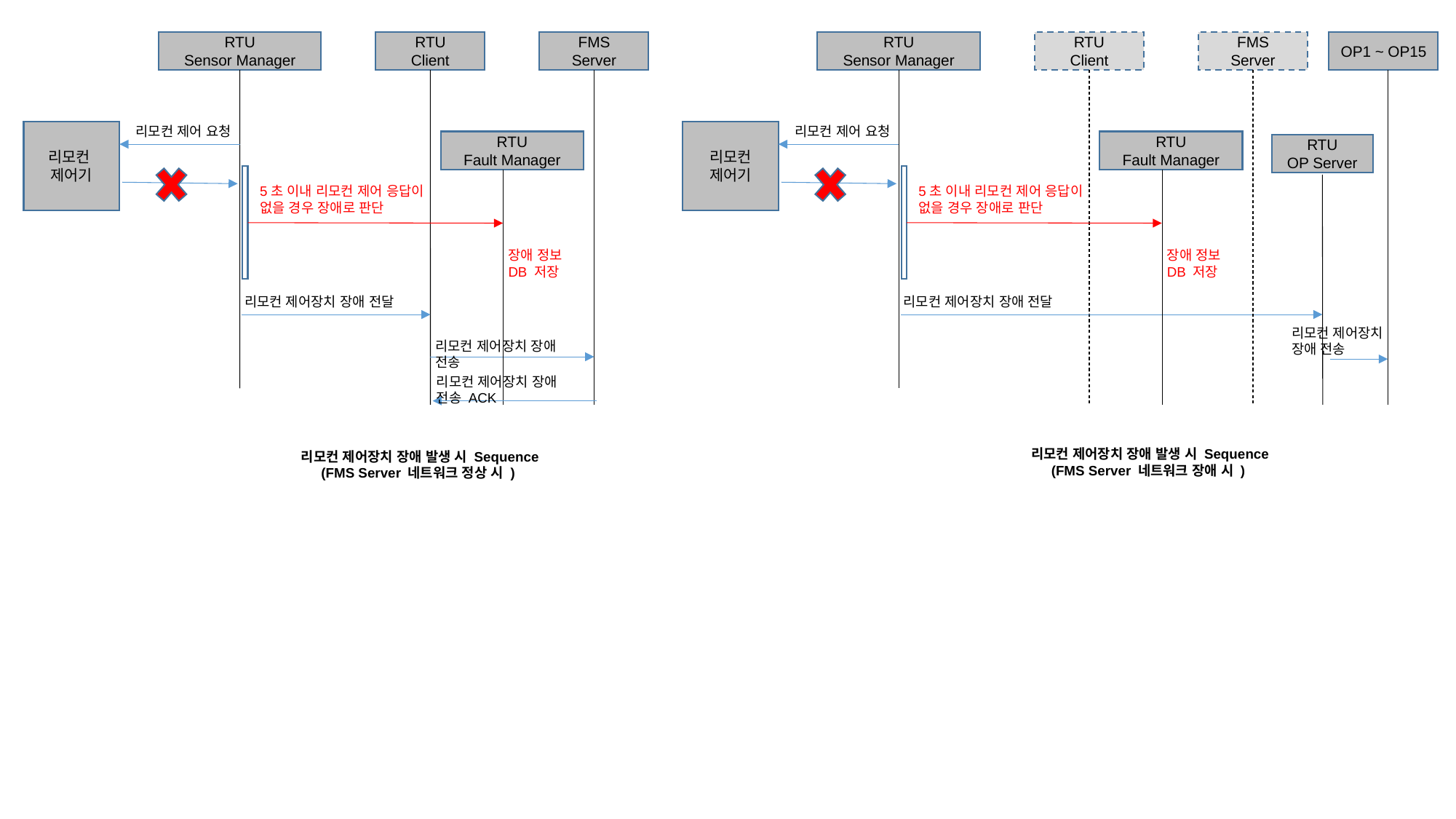

RTU
Sensor Manager
RTU
Client
FMS
Server
RTU
Sensor Manager
RTU
Client
FMS
Server
OP1 ~ OP15
리모컨 제어 요청
리모컨 제어 요청
리모컨
제어기
리모컨
제어기
RTU
Fault Manager
RTU
Fault Manager
RTU
OP Server

5초 이내 리모컨 제어 응답이  없을 경우 장애로 판단
5초 이내 리모컨 제어 응답이  없을 경우 장애로 판단
장애 정보
DB 저장
장애 정보
DB 저장
리모컨 제어장치 장애 전달
리모컨 제어장치 장애 전달
리모컨 제어장치 장애 전송
리모컨 제어장치 장애 전송
리모컨 제어장치 장애 전송 ACK
리모컨 제어장치 장애 발생 시 Sequence
(FMS Server 네트워크 장애 시 )
리모컨 제어장치 장애 발생 시 Sequence
(FMS Server 네트워크 정상 시 )